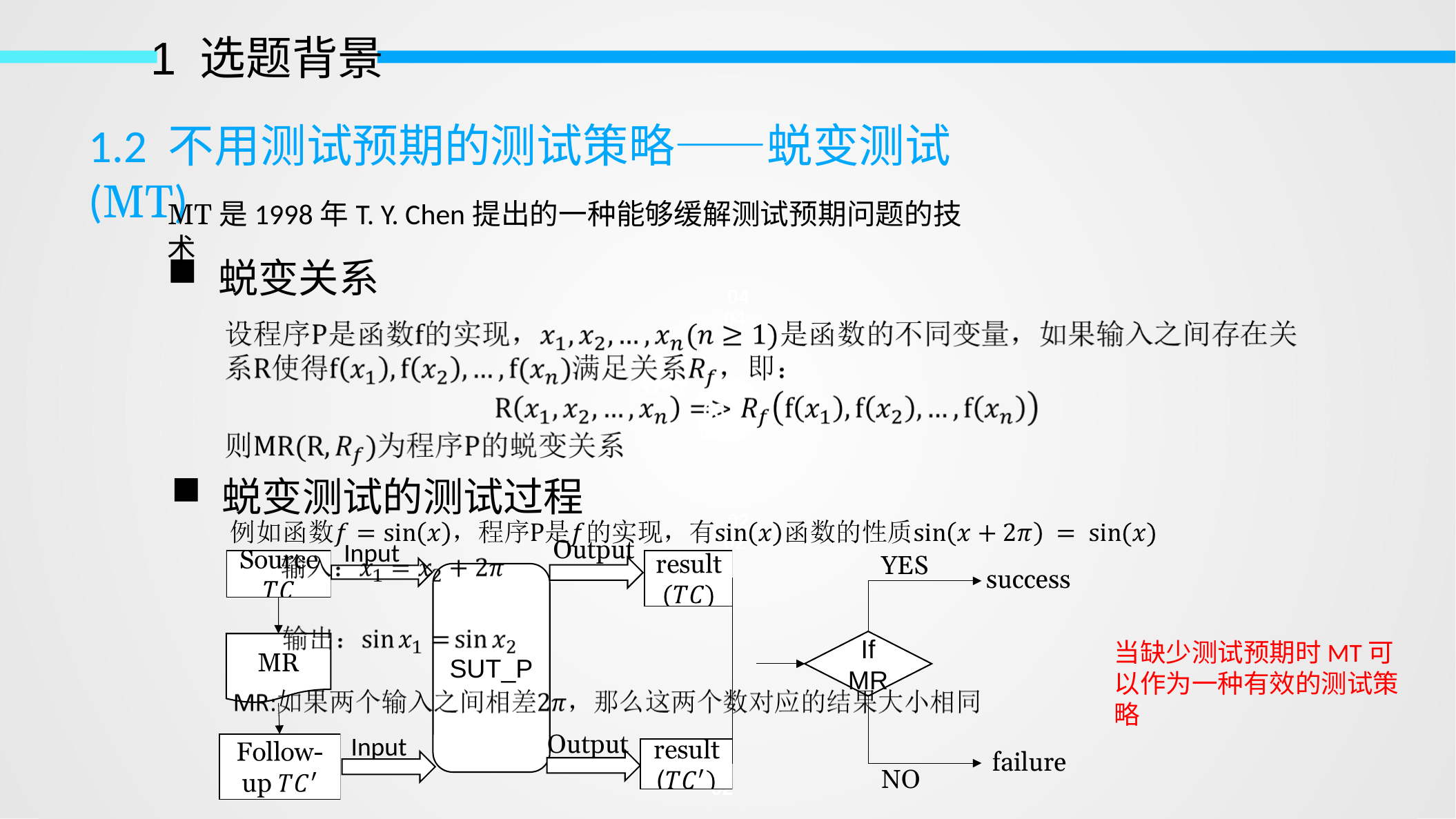

1 选题背景

1.2 不用测试预期的测试策略——蜕变测试(MT)
MT是1998年T. Y. Chen提出的一种能够缓解测试预期问题的技术
 蜕变关系
04
04

03
03
 蜕变测试的测试过程
02

Output
02
Input
YES

04

success

SUT_P

当缺少测试预期时MT可以作为一种有效的测试策略
If MR
MR

Output
Input

failure

NO
02